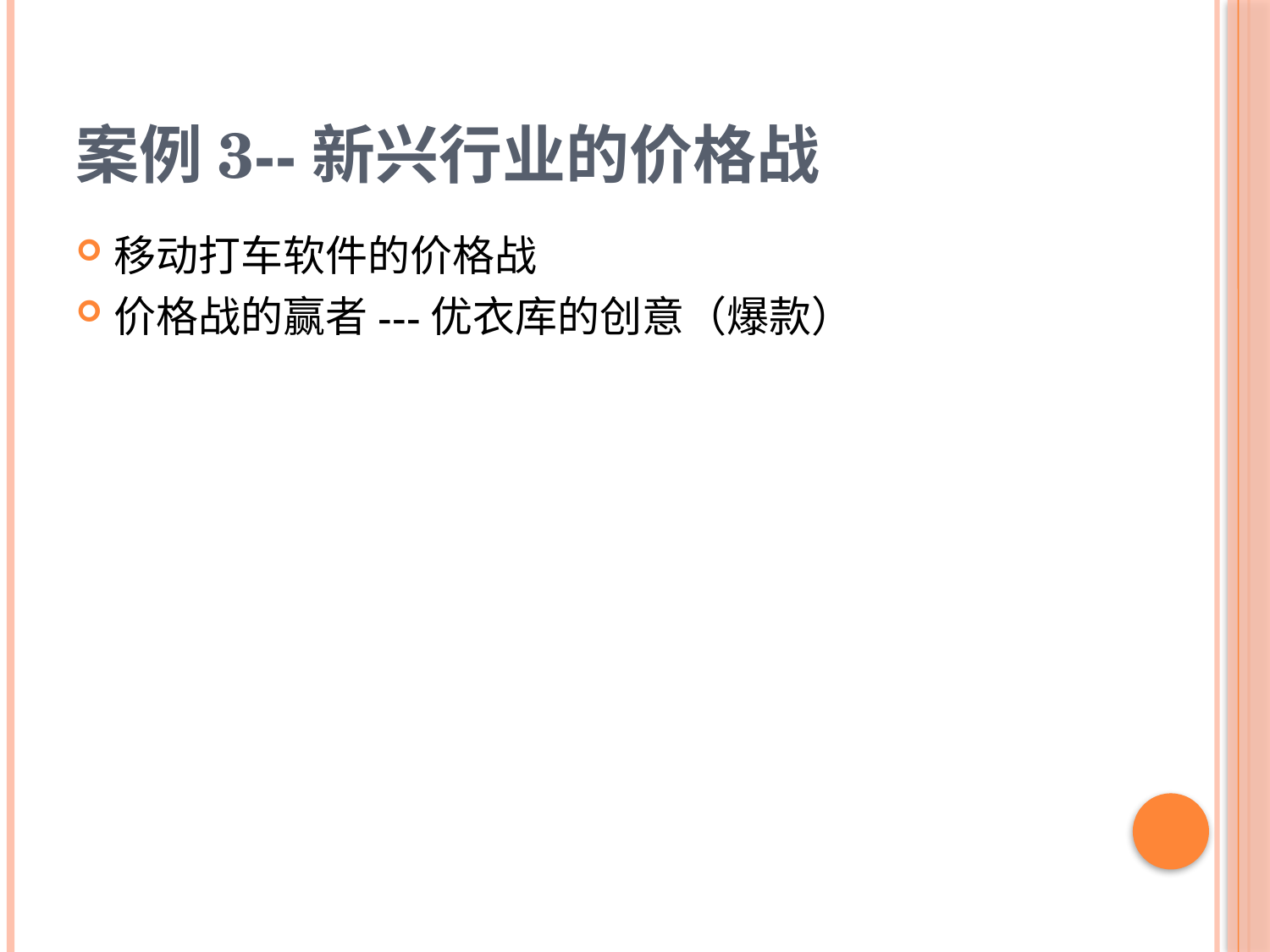

# 案例3--新兴行业的价格战
移动打车软件的价格战
价格战的赢者---优衣库的创意（爆款）